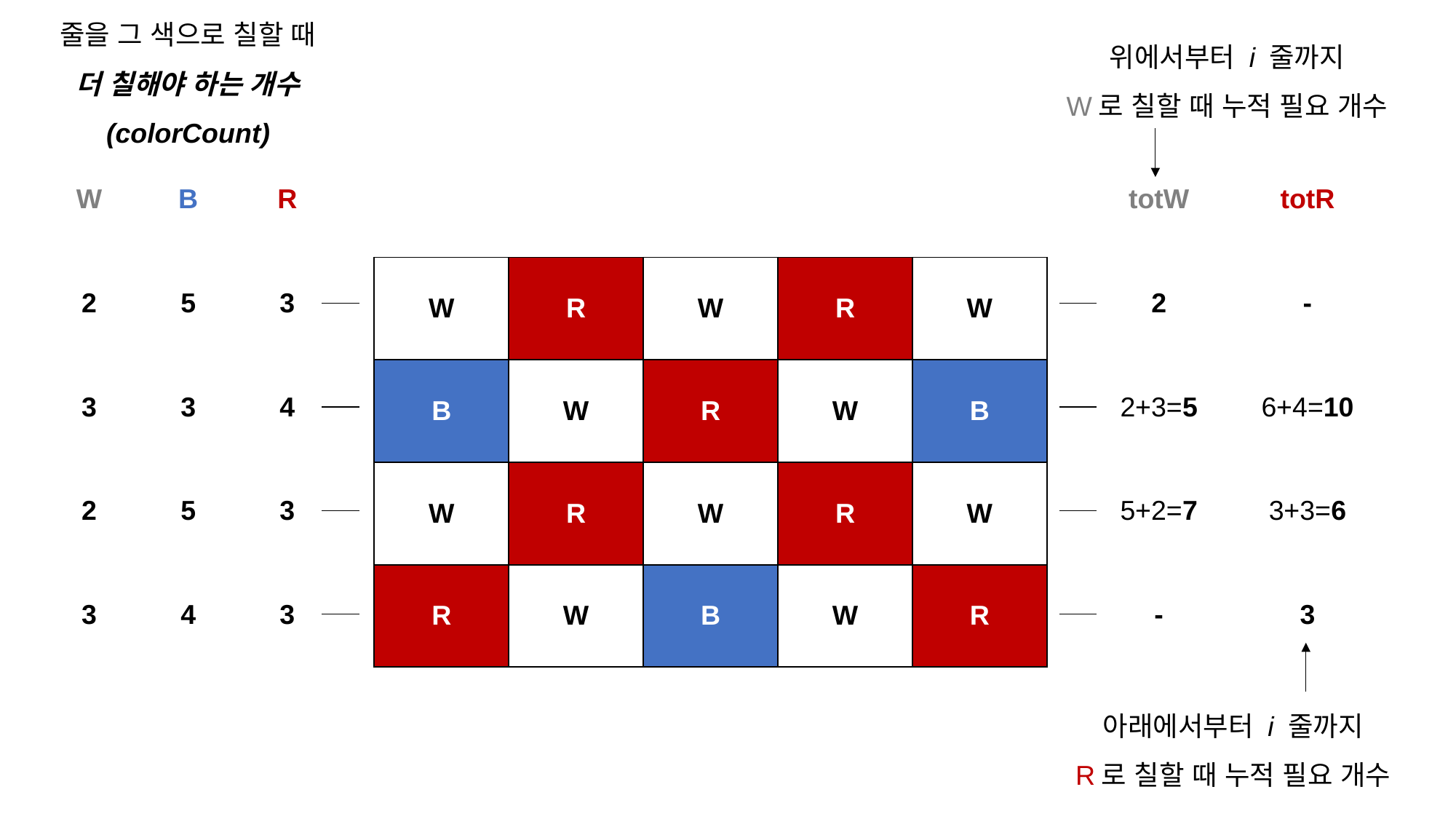

줄을 그 색으로 칠할 때
더 칠해야 하는 개수
(colorCount)
위에서부터 i 줄까지
W로 칠할 때 누적 필요 개수
| W | B | R |
| --- | --- | --- |
| 2 | 5 | 3 |
| 3 | 3 | 4 |
| 2 | 5 | 3 |
| 3 | 4 | 3 |
| totW | totR |
| --- | --- |
| 2 | - |
| 2+3=5 | 6+4=10 |
| 5+2=7 | 3+3=6 |
| - | 3 |
| W | R | W | R | W |
| --- | --- | --- | --- | --- |
| B | W | R | W | B |
| W | R | W | R | W |
| R | W | B | W | R |
아래에서부터 i 줄까지
R로 칠할 때 누적 필요 개수